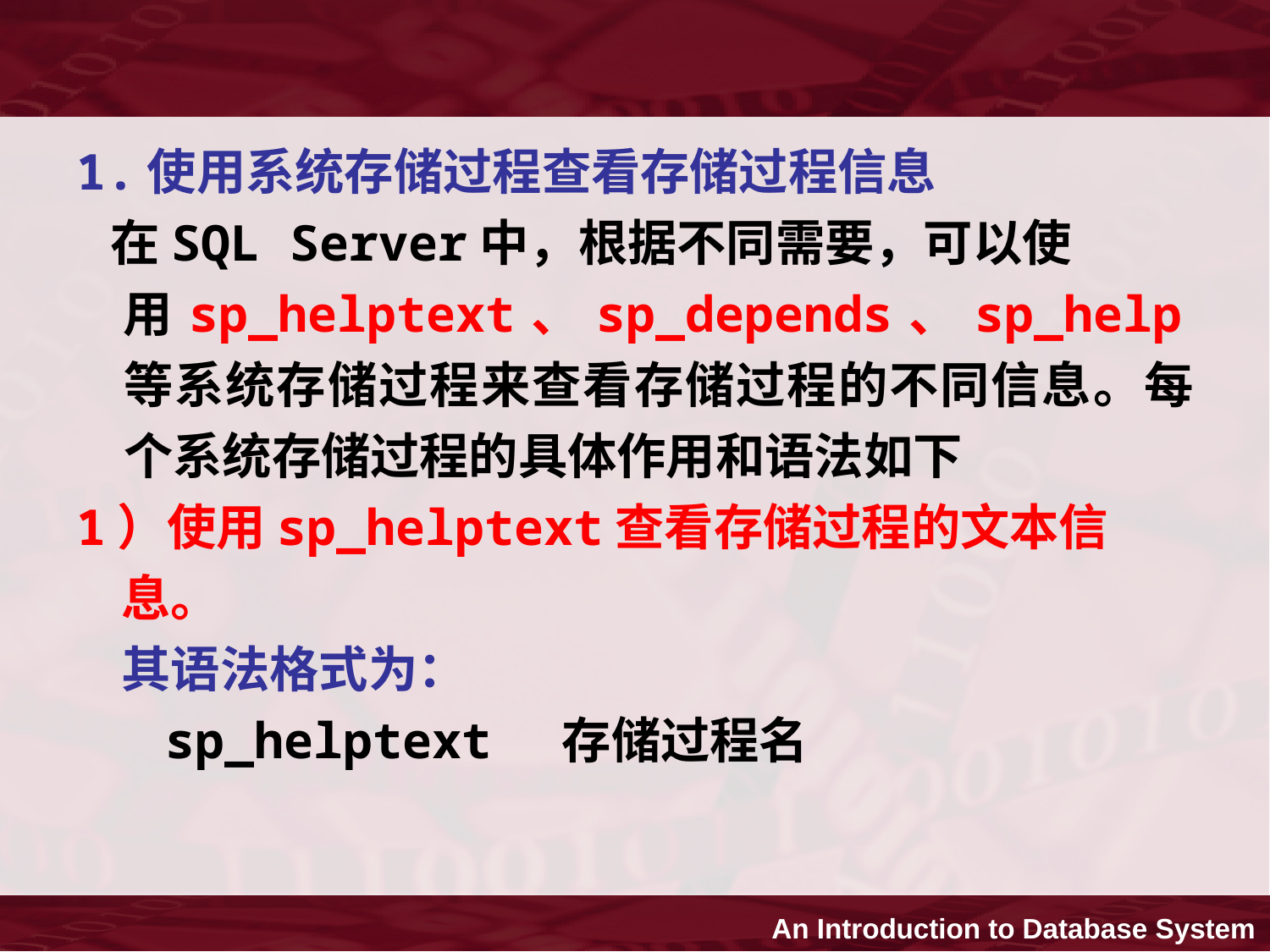

1.使用系统存储过程查看存储过程信息
  在SQL Server中，根据不同需要，可以使
  用sp_helptext、sp_depends、sp_help等系统存储过程来查看存储过程的不同信息。每个系统存储过程的具体作用和语法如下
1）使用sp_helptext查看存储过程的文本信
   息。
   其语法格式为：
   sp_helptext  存储过程名